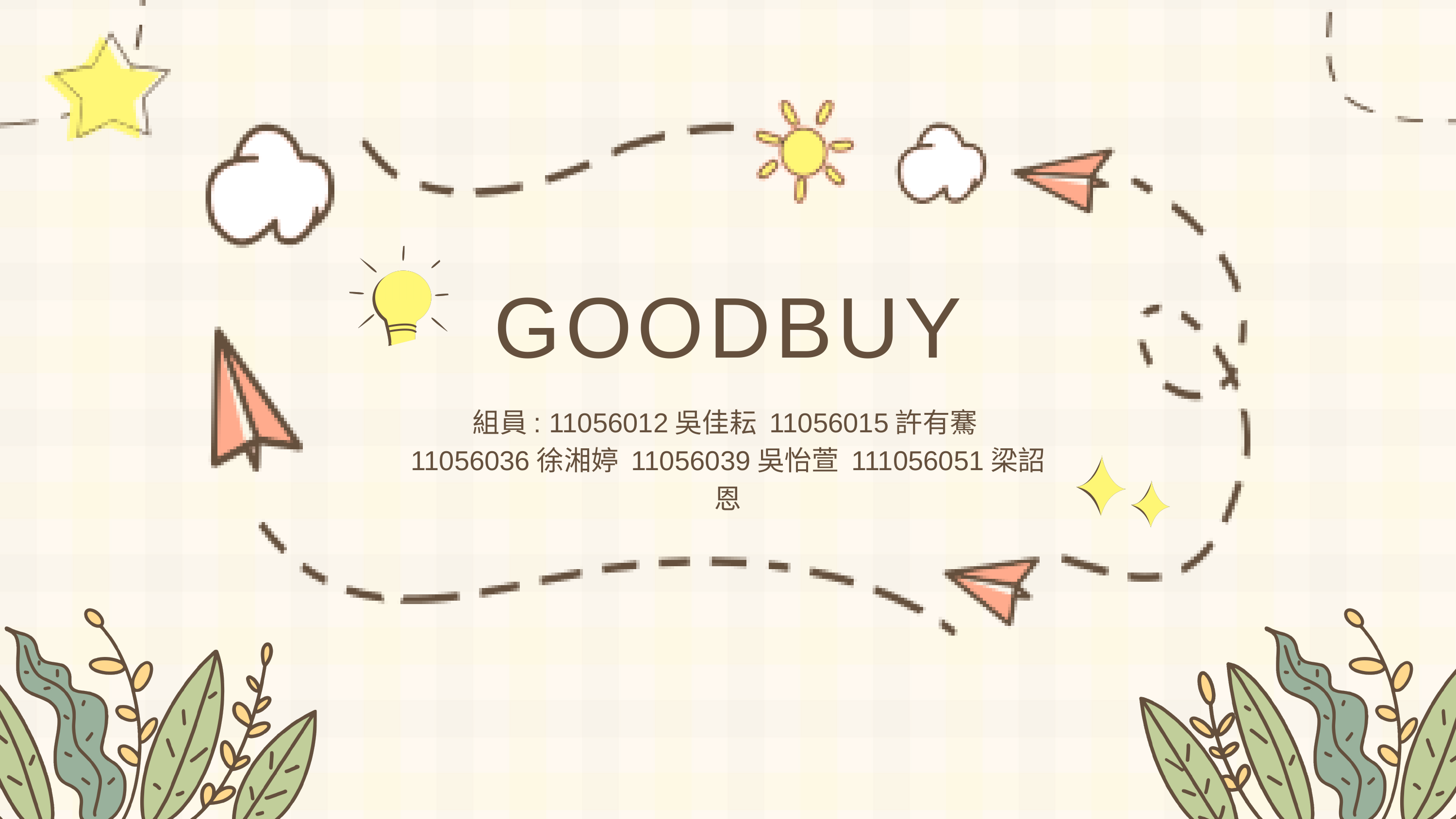

GOODBUY
組員: 11056012吳佳耘 11056015許有騫
11056036徐湘婷 11056039吳怡萱 111056051梁詔恩